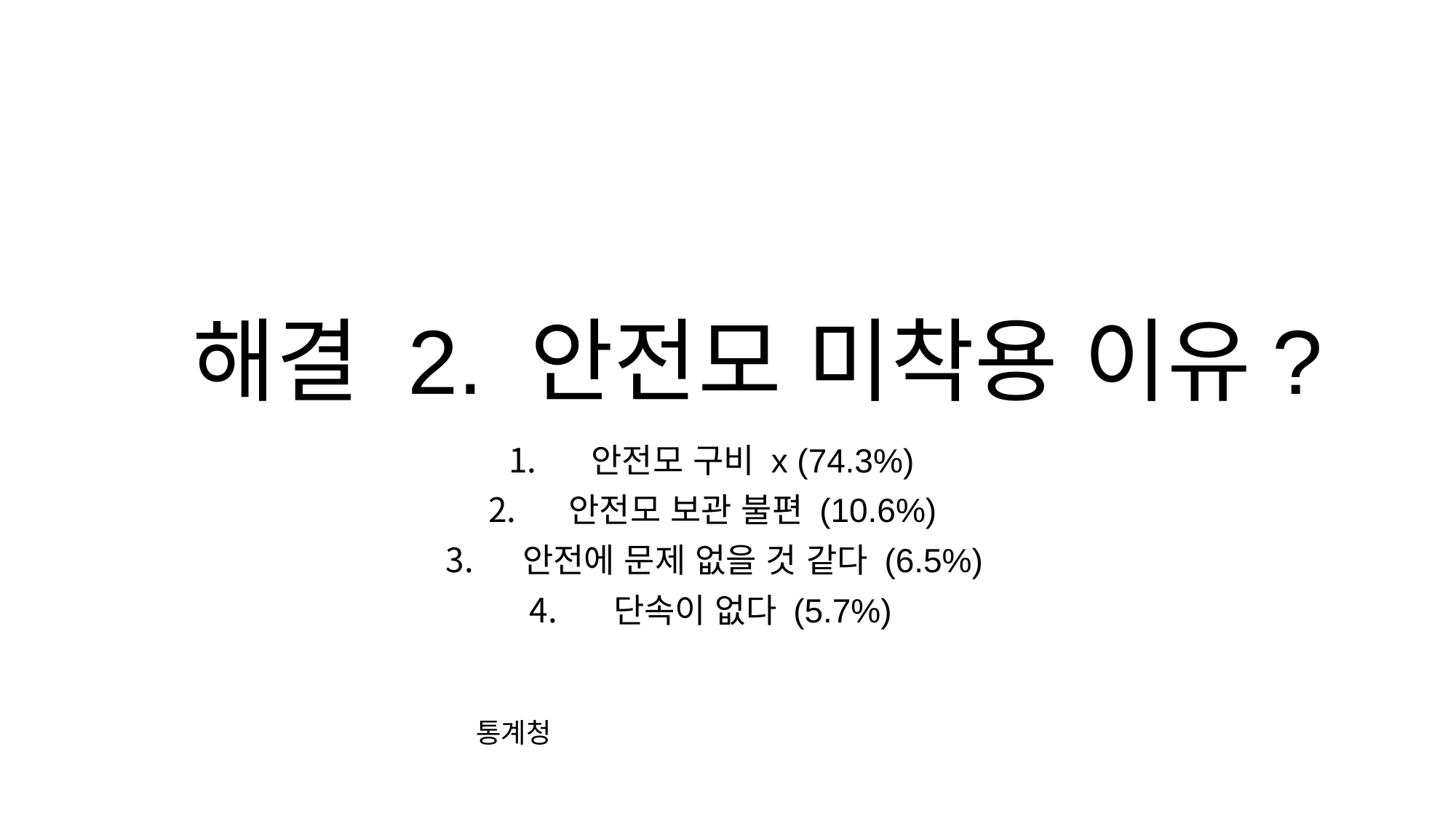

# 해결 2. 안전모 미착용 이유?
안전모 구비 x (74.3%)
안전모 보관 불편 (10.6%)
안전에 문제 없을 것 같다 (6.5%)
단속이 없다 (5.7%)
통계청